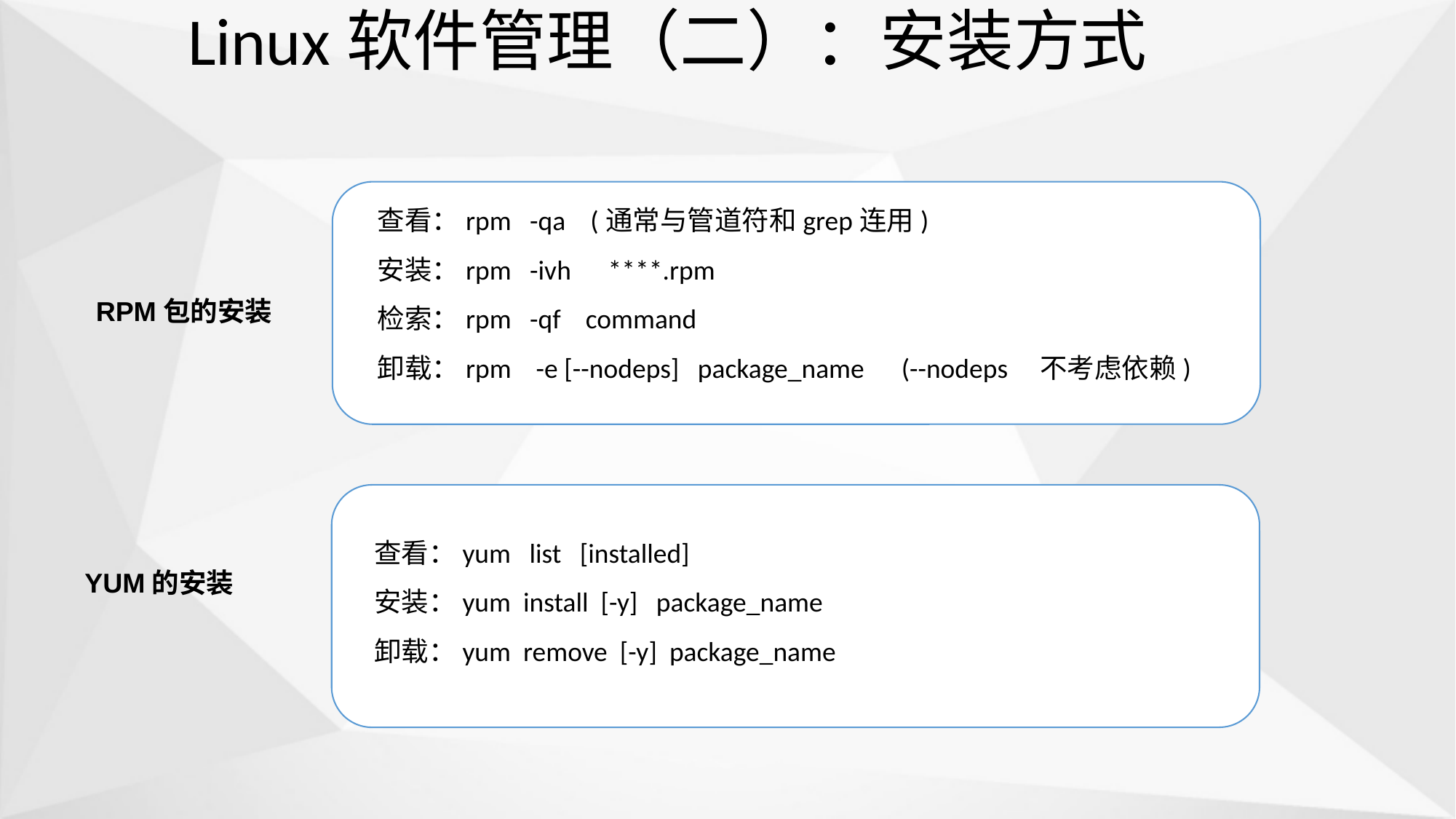

# Linux软件管理（二）：安装方式
查看：rpm   -qa    (通常与管道符和grep连用)
安装：rpm   -ivh      ****.rpm
检索：rpm   -qf    command
卸载：rpm    -e [--nodeps]   package_name      (--nodeps    不考虑依赖)

RPM包的安装

查看：yum   list   [installed]
安装：yum  install  [-y]   package_name
卸载：yum  remove  [-y]  package_name
YUM的安装